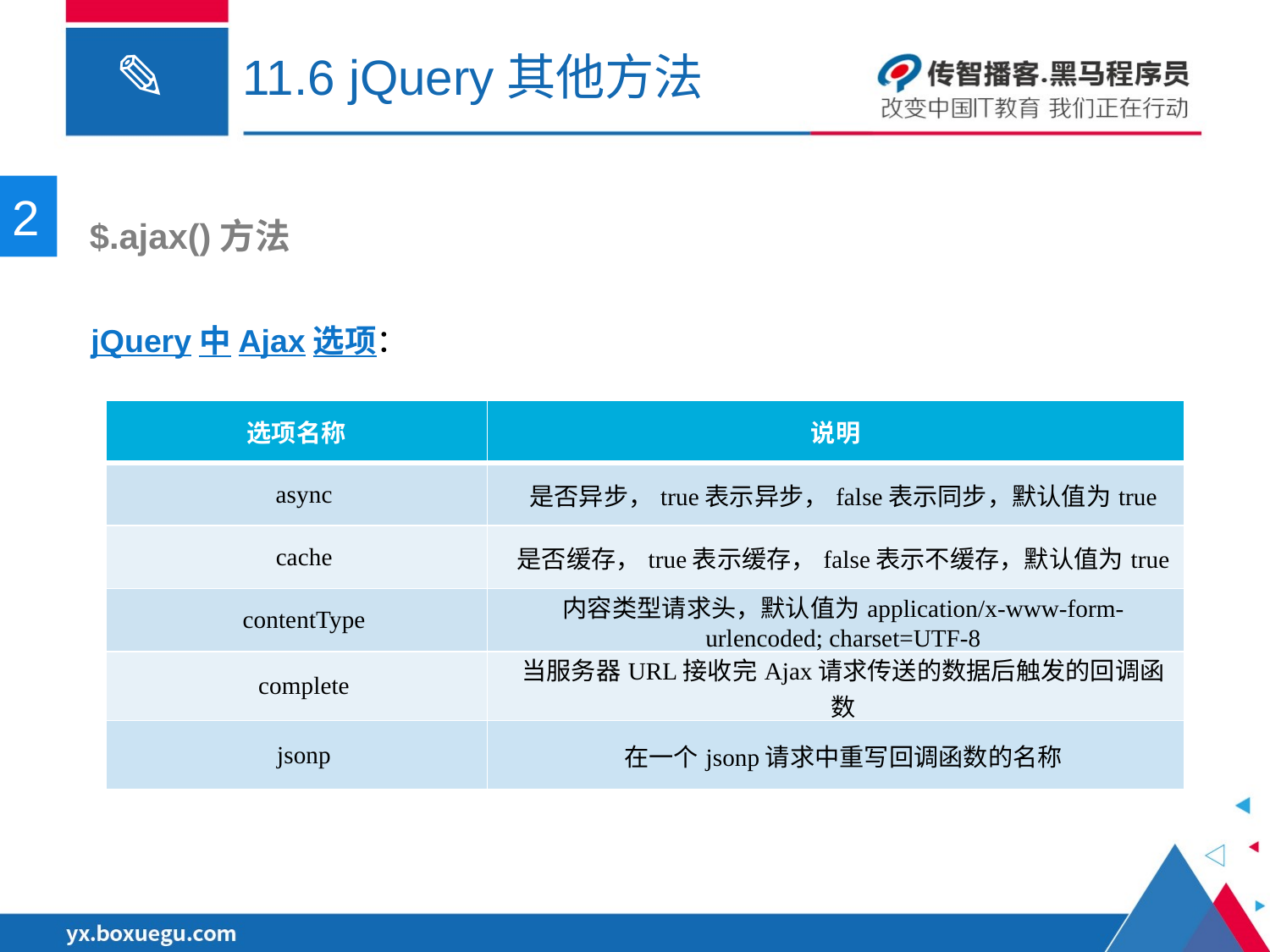

# 11.6 jQuery其他方法

2
  $.ajax()方法
jQuery中Ajax选项：
| 选项名称 | 说明 |
| --- | --- |
| async | 是否异步，true表示异步，false表示同步，默认值为true |
| cache | 是否缓存，true表示缓存，false表示不缓存，默认值为true |
| contentType | 内容类型请求头，默认值为application/x-www-form-urlencoded; charset=UTF-8 |
| complete | 当服务器URL接收完Ajax请求传送的数据后触发的回调函数 |
| jsonp | 在一个jsonp请求中重写回调函数的名称 |